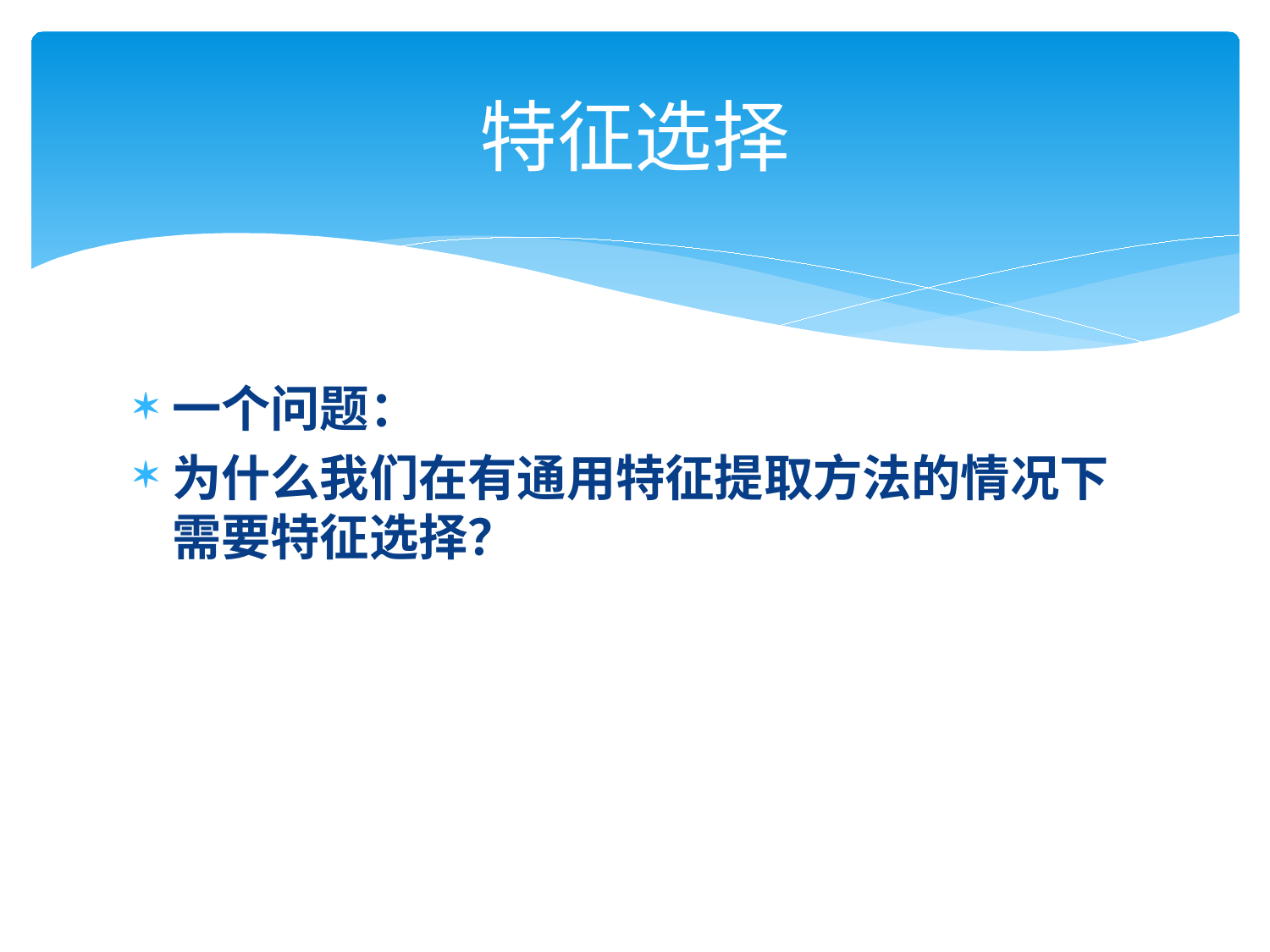

# 特征选择
一个问题：
为什么我们在有通用特征提取方法的情况下需要特征选择？